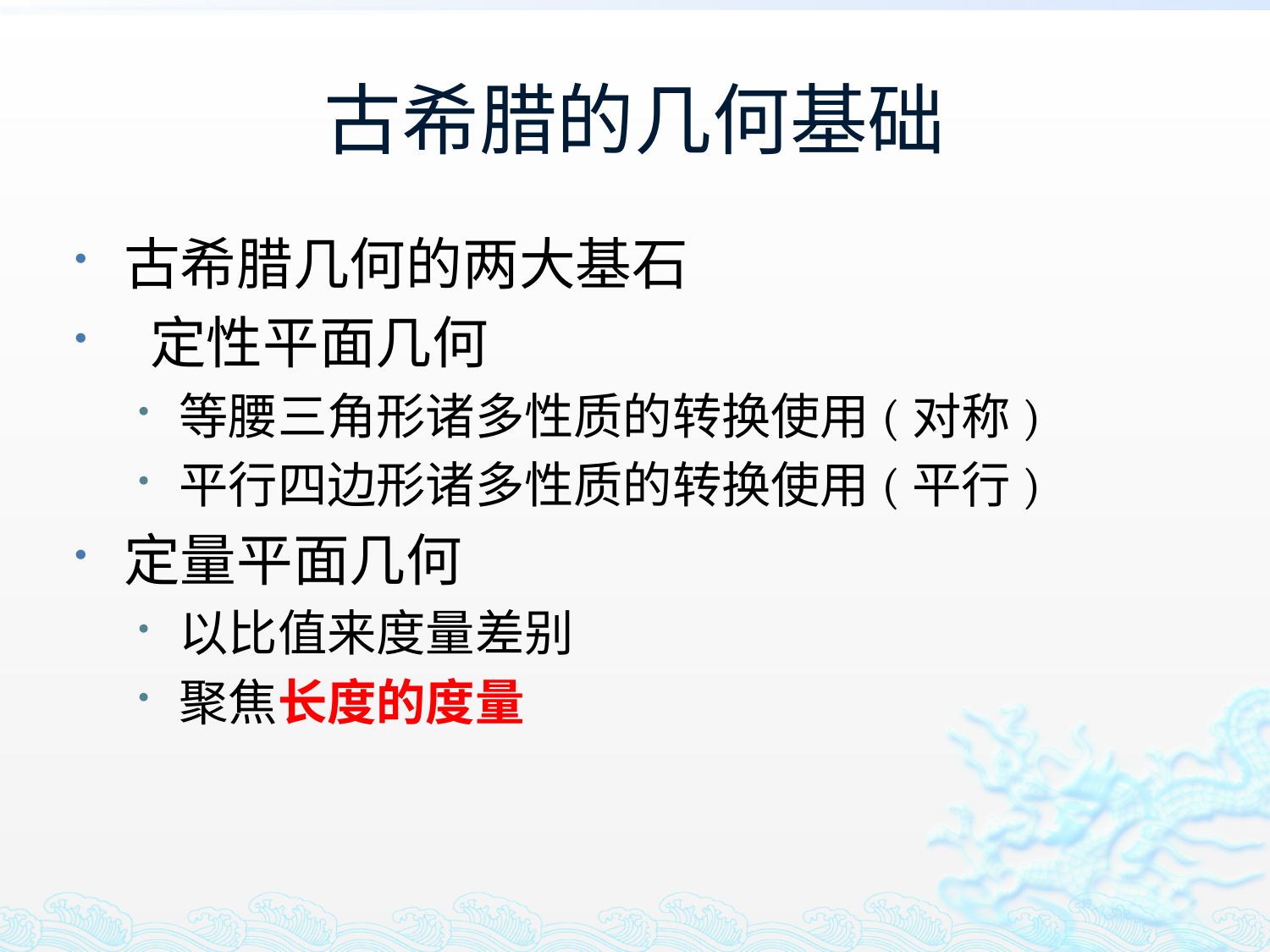

# 古希腊的几何基础
古希腊几何的两大基石
 定性平面几何
等腰三角形诸多性质的转换使用(对称)
平行四边形诸多性质的转换使用(平行)
定量平面几何
以比值来度量差别
聚焦长度的度量